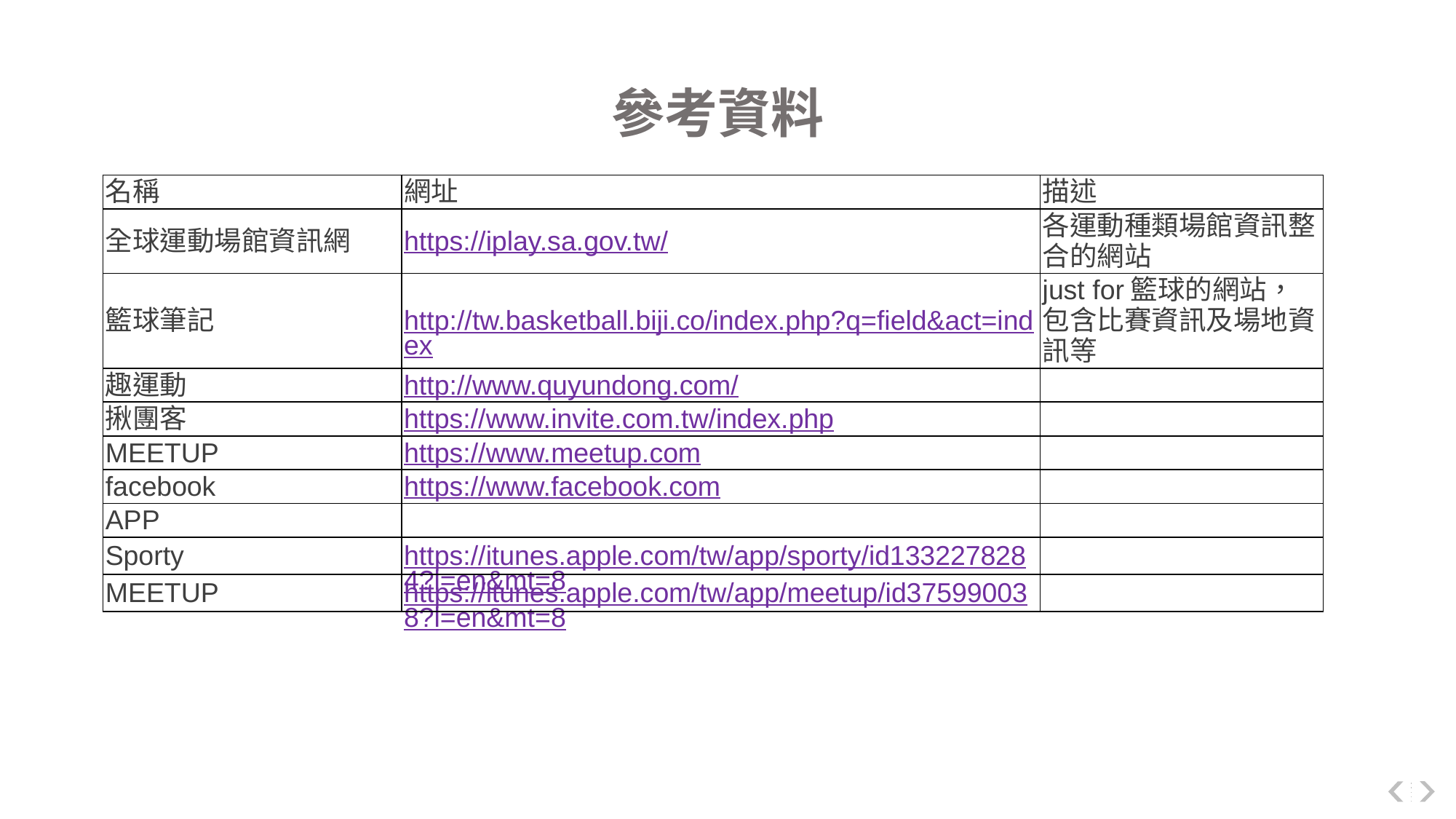

參考資料
| 名稱 | 網址 | 描述 |
| --- | --- | --- |
| 全球運動場館資訊網 | https://iplay.sa.gov.tw/ | 各運動種類場館資訊整合的網站 |
| 籃球筆記 | http://tw.basketball.biji.co/index.php?q=field&act=index | just for籃球的網站，包含比賽資訊及場地資訊等 |
| 趣運動 | http://www.quyundong.com/ |  |
| 揪團客 | https://www.invite.com.tw/index.php |  |
| MEETUP | https://www.meetup.com |  |
| facebook | https://www.facebook.com |  |
| APP |  |  |
| Sporty | https://itunes.apple.com/tw/app/sporty/id1332278284?l=en&mt=8 |  |
| MEETUP | https://itunes.apple.com/tw/app/meetup/id375990038?l=en&mt=8 |  |